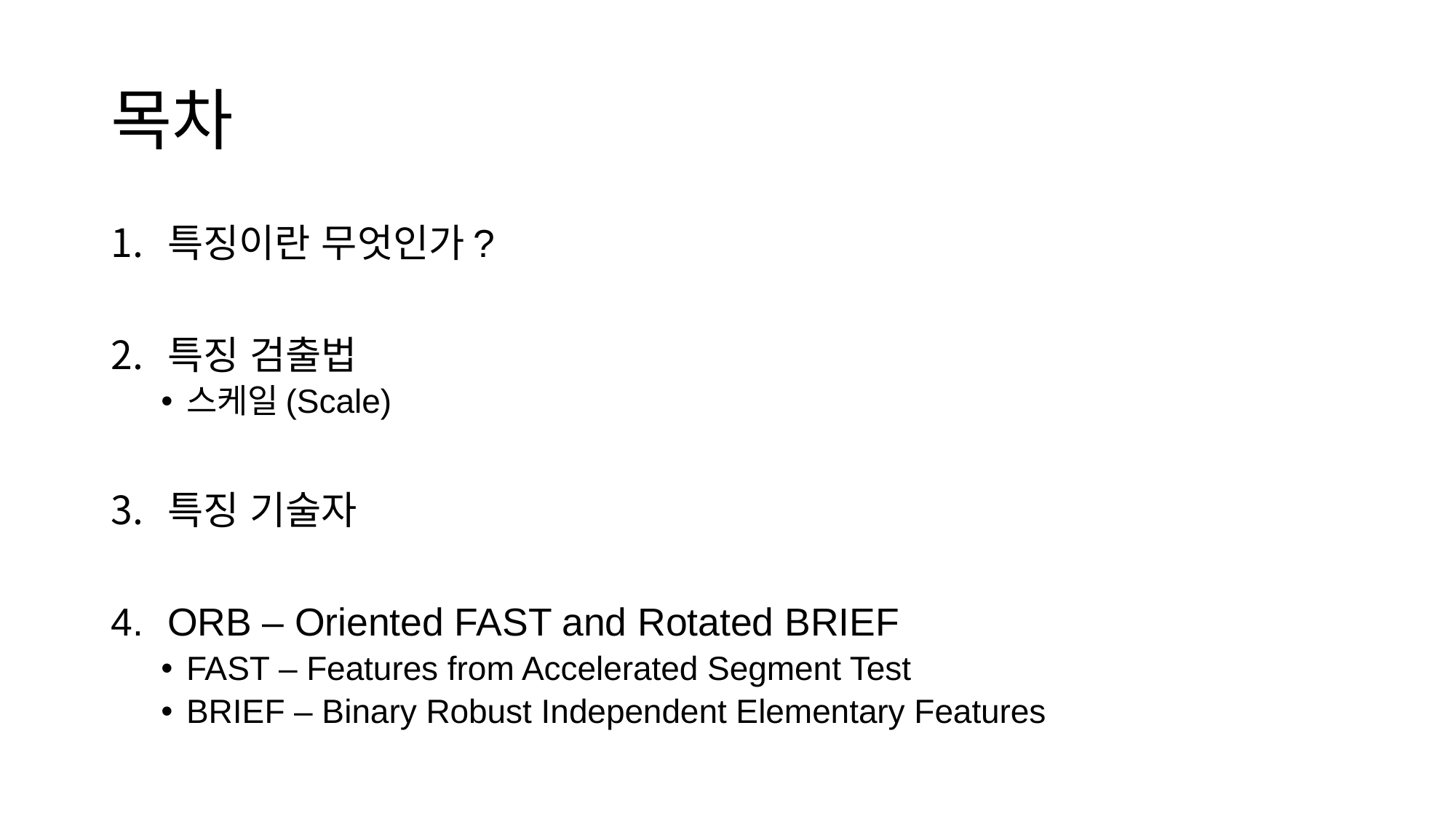

# 목차
특징이란 무엇인가?

특징 검출법
스케일(Scale)

특징 기술자

ORB – Oriented FAST and Rotated BRIEF
FAST – Features from Accelerated Segment Test
BRIEF – Binary Robust Independent Elementary Features